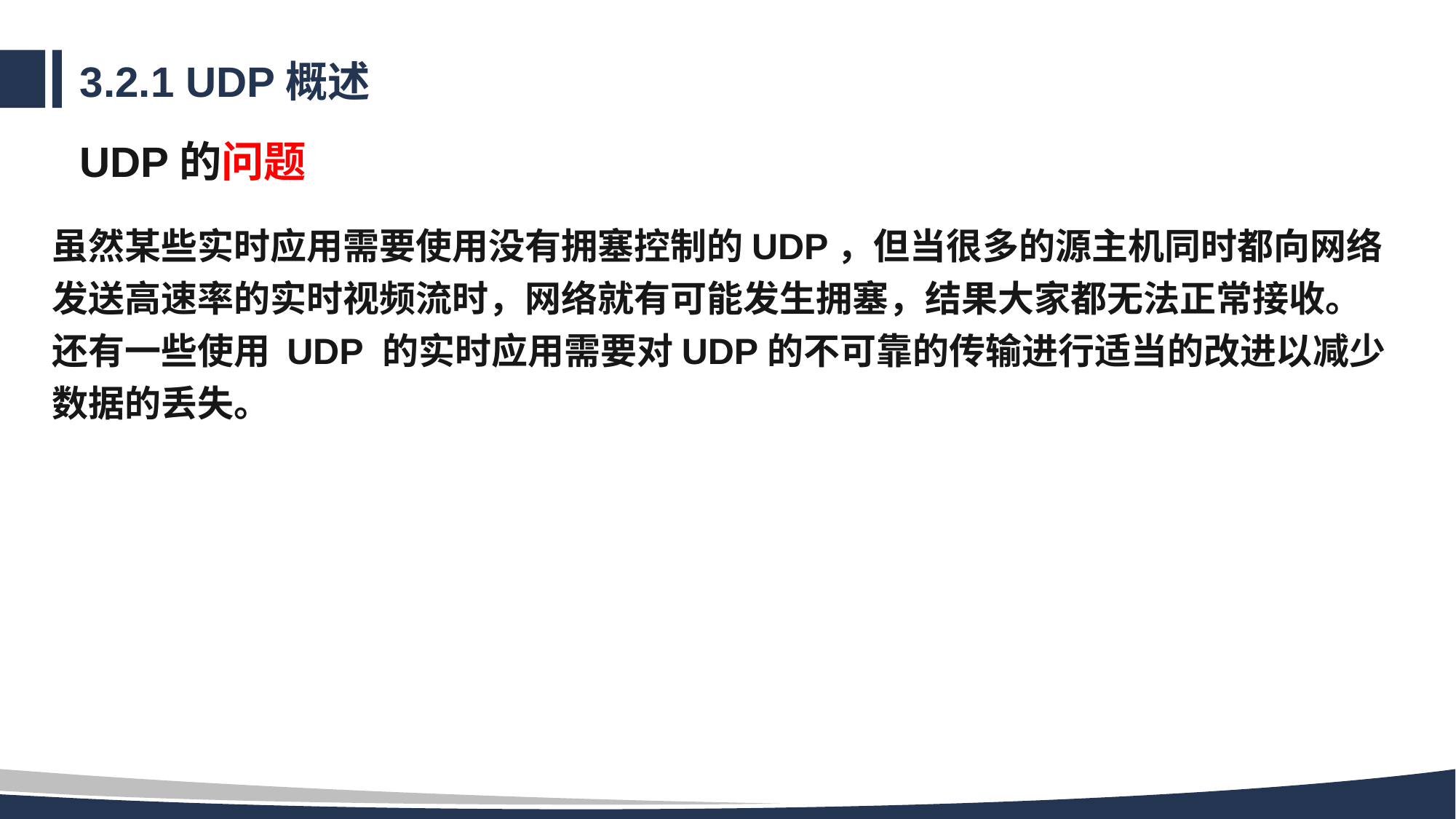

# 3.2.1 UDP概述
UDP的问题
虽然某些实时应用需要使用没有拥塞控制的UDP，但当很多的源主机同时都向网络发送高速率的实时视频流时，网络就有可能发生拥塞，结果大家都无法正常接收。
还有一些使用 UDP 的实时应用需要对UDP的不可靠的传输进行适当的改进以减少数据的丢失。